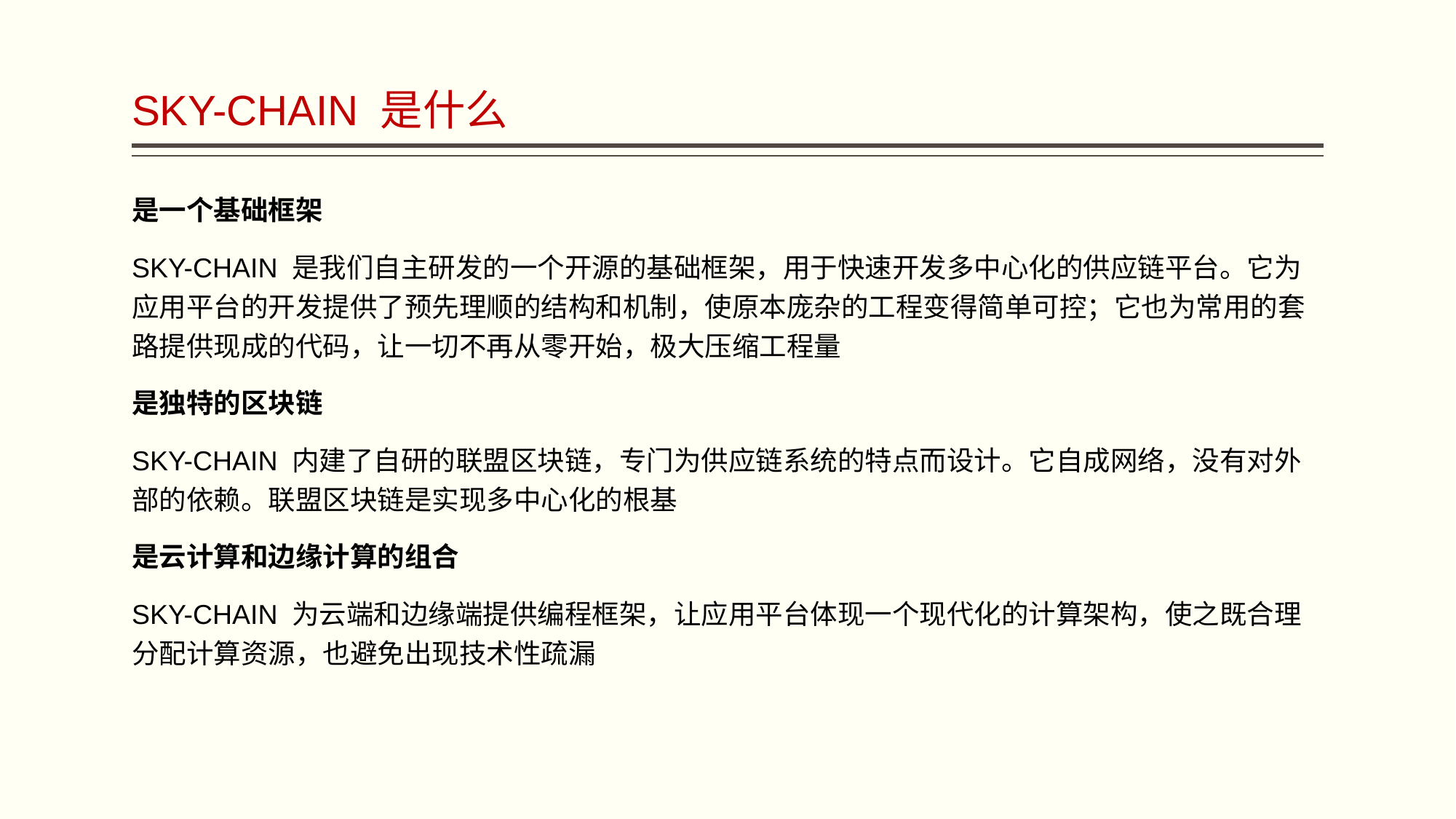

# SKY-CHAIN 是什么
是一个基础框架
SKY-CHAIN 是我们自主研发的一个开源的基础框架，用于快速开发多中心化的供应链平台。它为应用平台的开发提供了预先理顺的结构和机制，使原本庞杂的工程变得简单可控；它也为常用的套路提供现成的代码，让一切不再从零开始，极大压缩工程量
是独特的区块链
SKY-CHAIN 内建了自研的联盟区块链，专门为供应链系统的特点而设计。它自成网络，没有对外部的依赖。联盟区块链是实现多中心化的根基
是云计算和边缘计算的组合
SKY-CHAIN 为云端和边缘端提供编程框架，让应用平台体现一个现代化的计算架构，使之既合理分配计算资源，也避免出现技术性疏漏